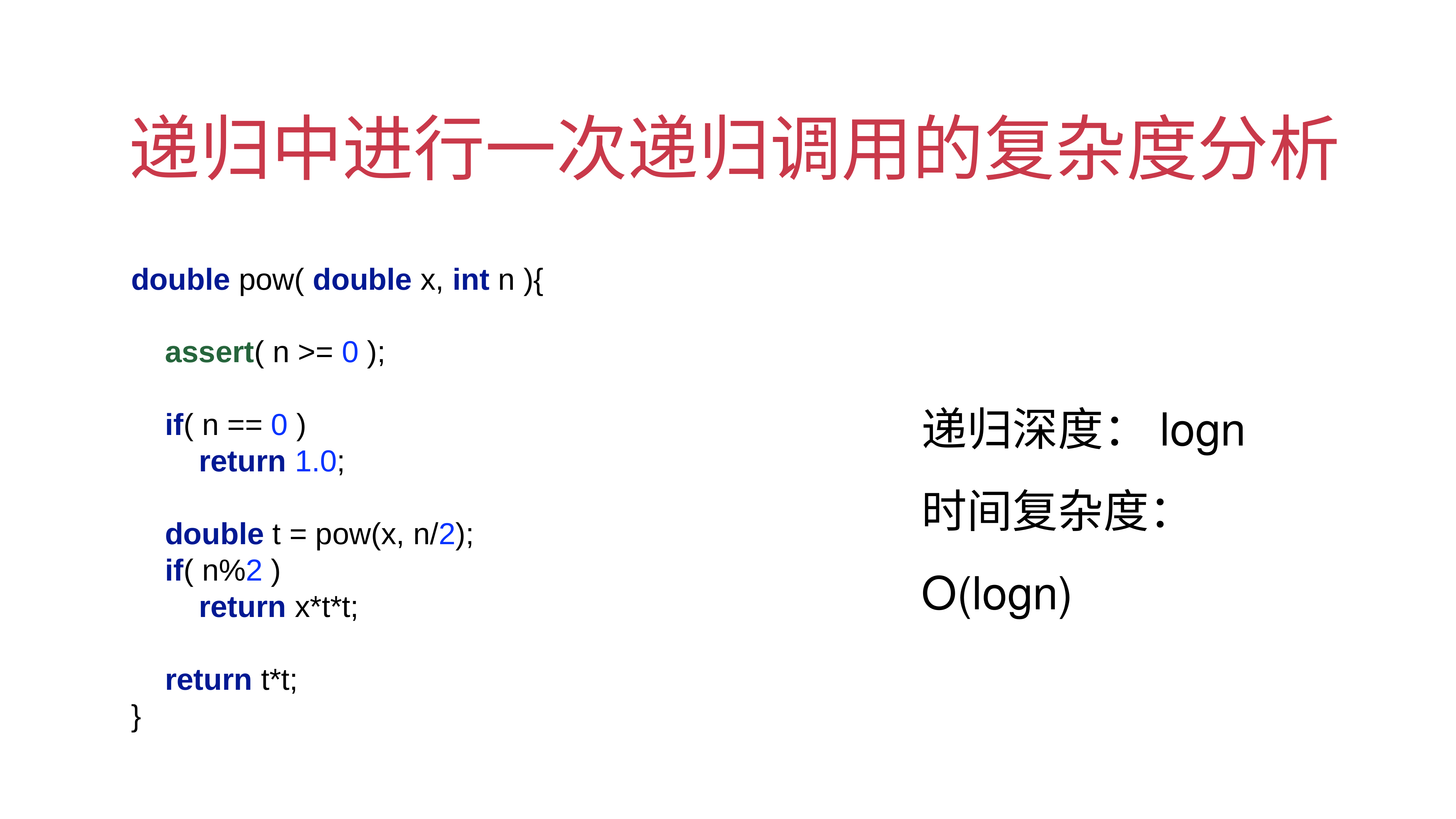

# 递归中进行一次递归调用的复杂度分析
double pow( double x, int n ){
    assert( n >= 0 );
    if( n == 0 )
        return 1.0;
    double t = pow(x, n/2);
    if( n%2 )
        return x*t*t;
    return t*t;
}
递归深度：logn
时间复杂度：O(logn)